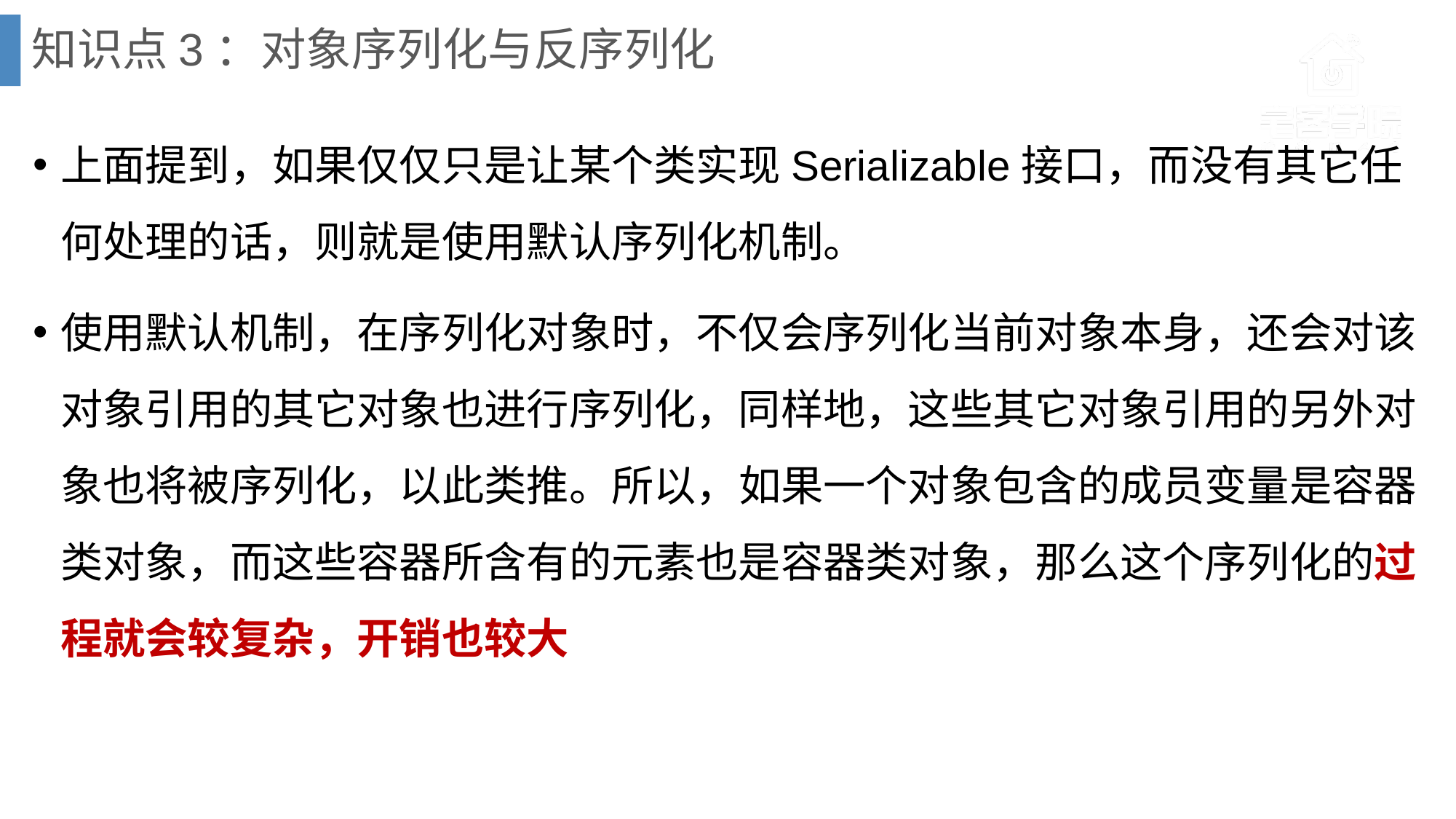

# 知识点3：对象序列化与反序列化
上面提到，如果仅仅只是让某个类实现Serializable接口，而没有其它任何处理的话，则就是使用默认序列化机制。
使用默认机制，在序列化对象时，不仅会序列化当前对象本身，还会对该对象引用的其它对象也进行序列化，同样地，这些其它对象引用的另外对象也将被序列化，以此类推。所以，如果一个对象包含的成员变量是容器类对象，而这些容器所含有的元素也是容器类对象，那么这个序列化的过程就会较复杂，开销也较大